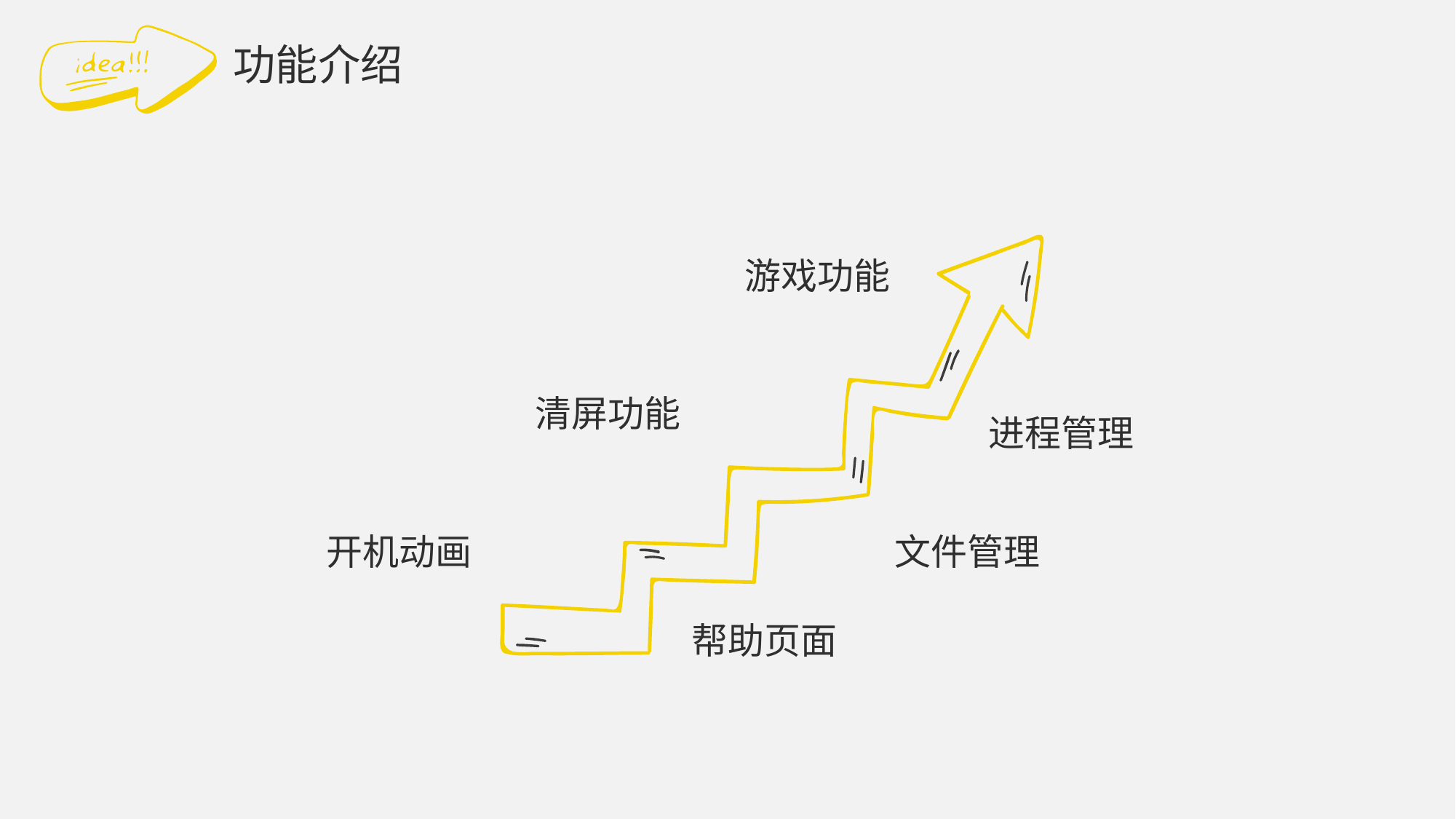

功能介绍

游戏功能
清屏功能
进程管理
开机动画
文件管理
帮助页面